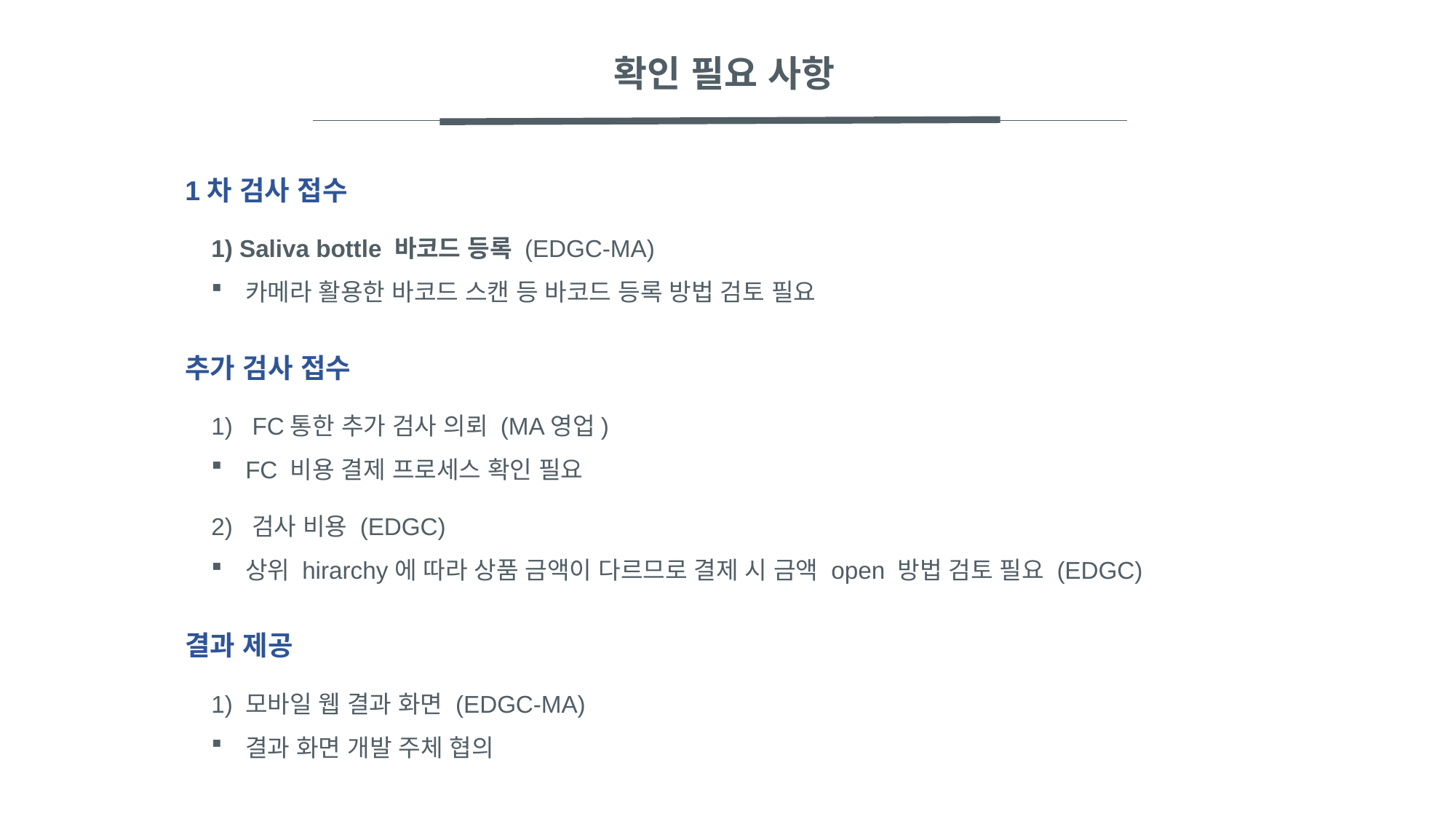

# 확인 필요 사항
1차 검사 접수
1) Saliva bottle 바코드 등록 (EDGC-MA)
카메라 활용한 바코드 스캔 등 바코드 등록 방법 검토 필요
추가 검사 접수
FC통한 추가 검사 의뢰 (MA영업)
FC 비용 결제 프로세스 확인 필요

2)  검사 비용 (EDGC)
상위 hirarchy에 따라 상품 금액이 다르므로 결제 시 금액 open 방법 검토 필요 (EDGC)
결과 제공
1) 모바일 웹 결과 화면 (EDGC-MA)
결과 화면 개발 주체 협의